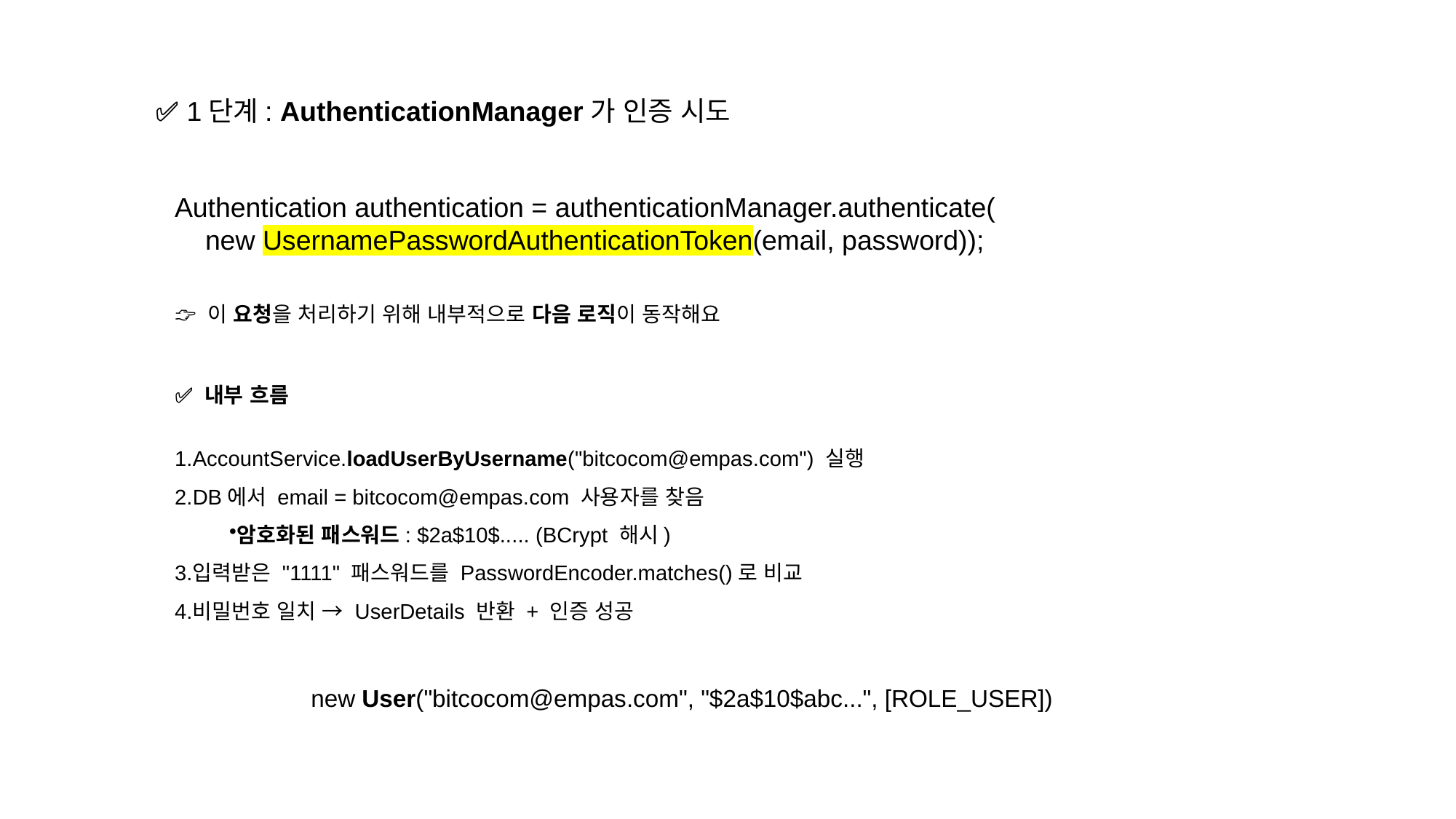

✅ 1단계: AuthenticationManager가 인증 시도
Authentication authentication = authenticationManager.authenticate(
    new UsernamePasswordAuthenticationToken(email, password));
👉 이 요청을 처리하기 위해 내부적으로 다음 로직이 동작해요
✅ 내부 흐름
AccountService.loadUserByUsername("bitcocom@empas.com") 실행
DB에서 email = bitcocom@empas.com 사용자를 찾음
암호화된 패스워드: $2a$10$..... (BCrypt 해시)
입력받은 "1111" 패스워드를 PasswordEncoder.matches()로 비교
비밀번호 일치 → UserDetails 반환 + 인증 성공
new User("bitcocom@empas.com", "$2a$10$abc...", [ROLE_USER])